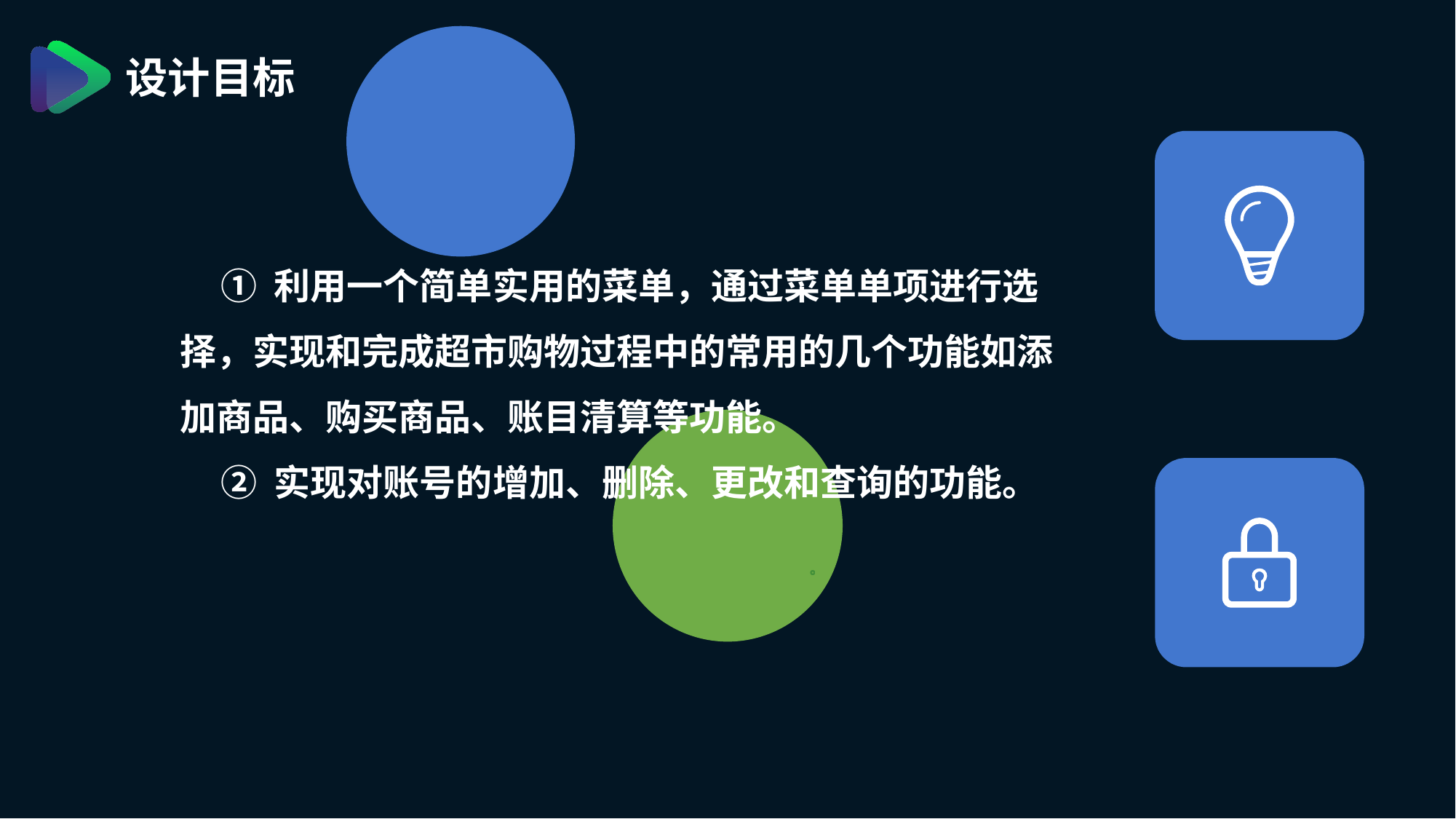

设计目标

     ① 利用一个简单实用的菜单，通过菜单单项进行选择，实现和完成超市购物过程中的常用的几个功能如添加商品、购买商品、账目清算等功能。
     ② 实现对账号的增加、删除、更改和查询的功能。